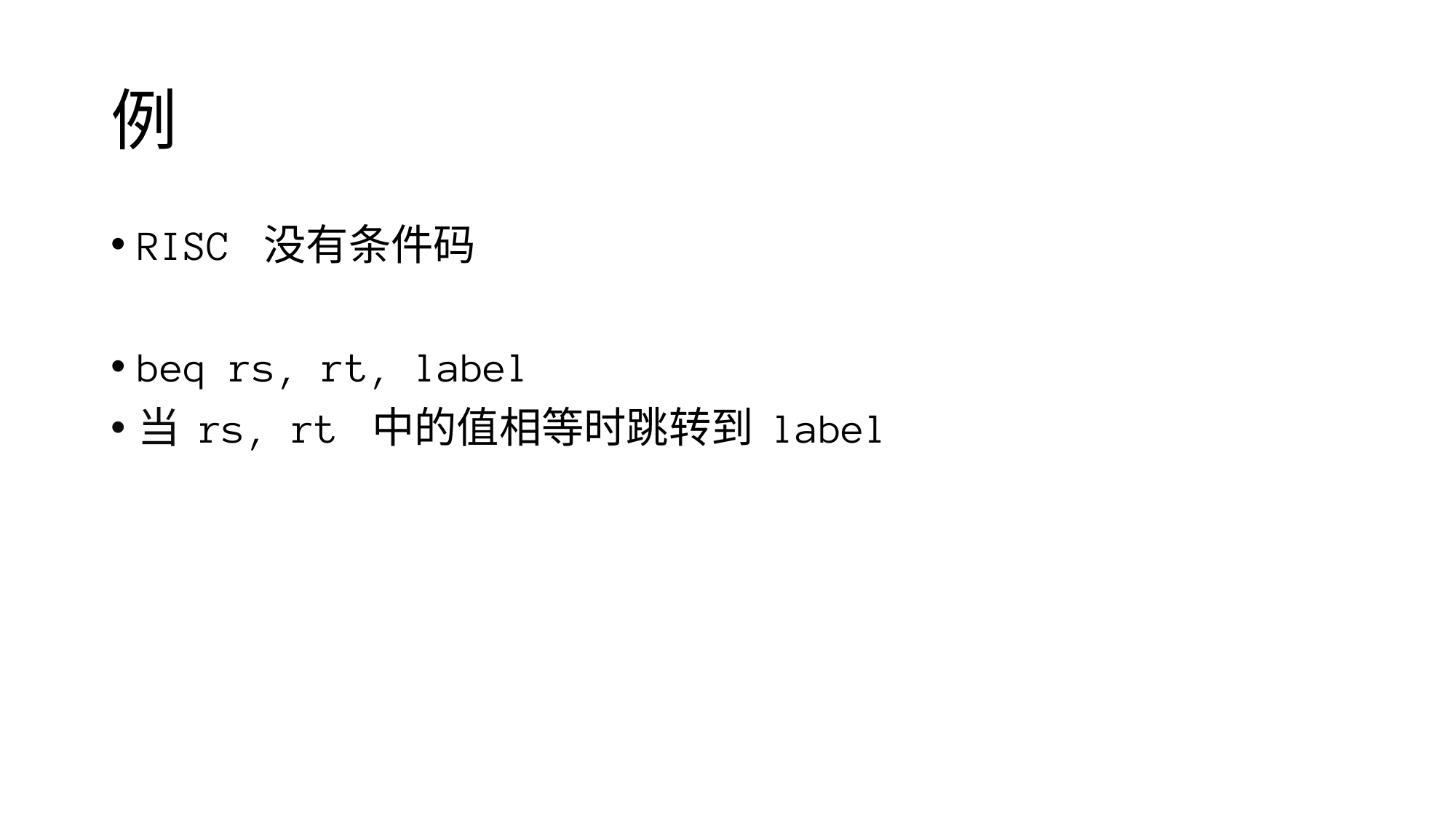

# 例
RISC 没有条件码

beq rs, rt, label
当 rs, rt 中的值相等时跳转到 label